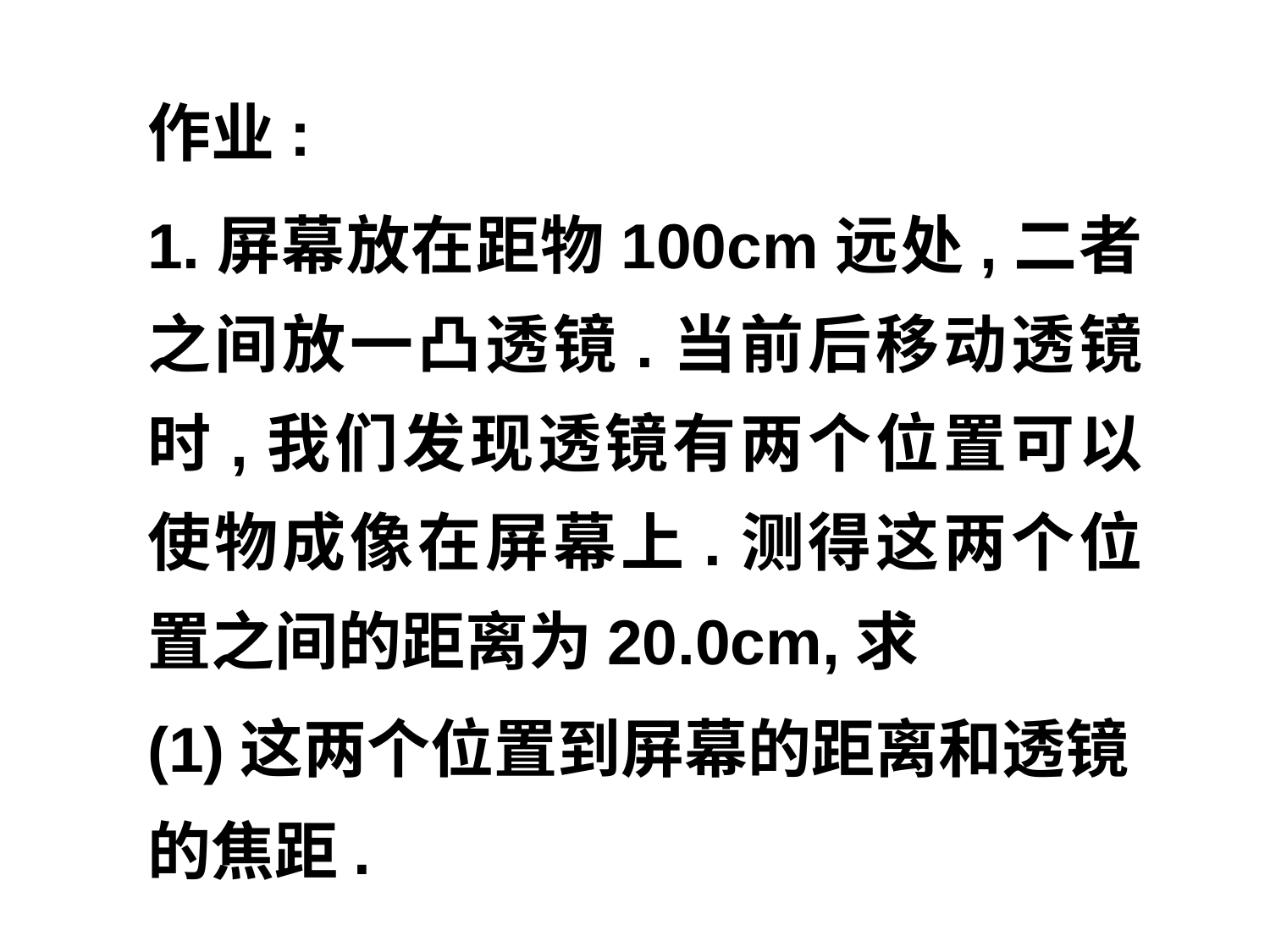

作业:
1.屏幕放在距物100cm远处,二者之间放一凸透镜.当前后移动透镜时,我们发现透镜有两个位置可以使物成像在屏幕上.测得这两个位置之间的距离为20.0cm,求

(1)这两个位置到屏幕的距离和透镜的焦距.